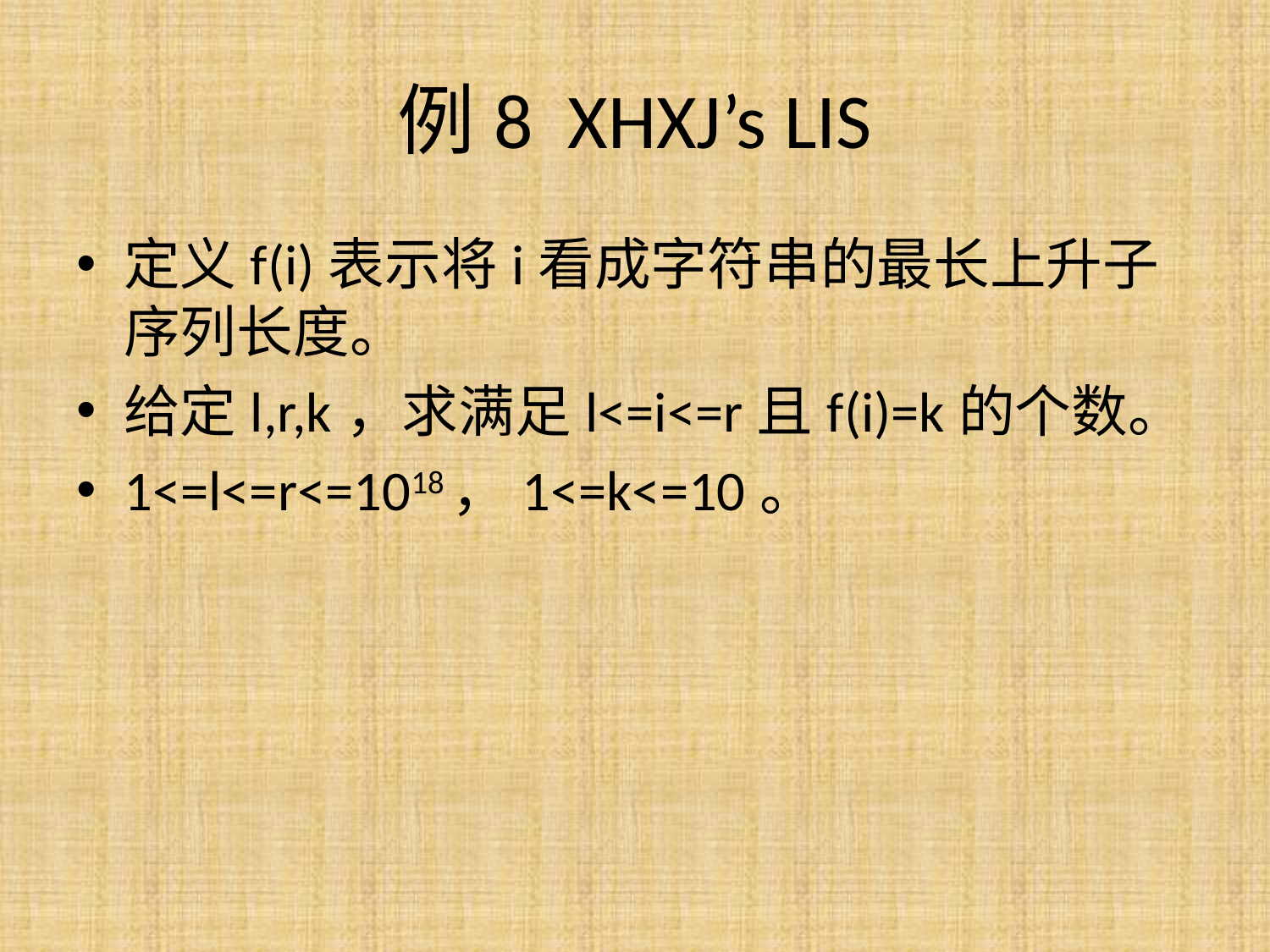

# 例8  XHXJ’s LIS
定义f(i)表示将i看成字符串的最长上升子序列长度。
给定l,r,k，求满足l<=i<=r且f(i)=k的个数。
1<=l<=r<=1018，1<=k<=10。